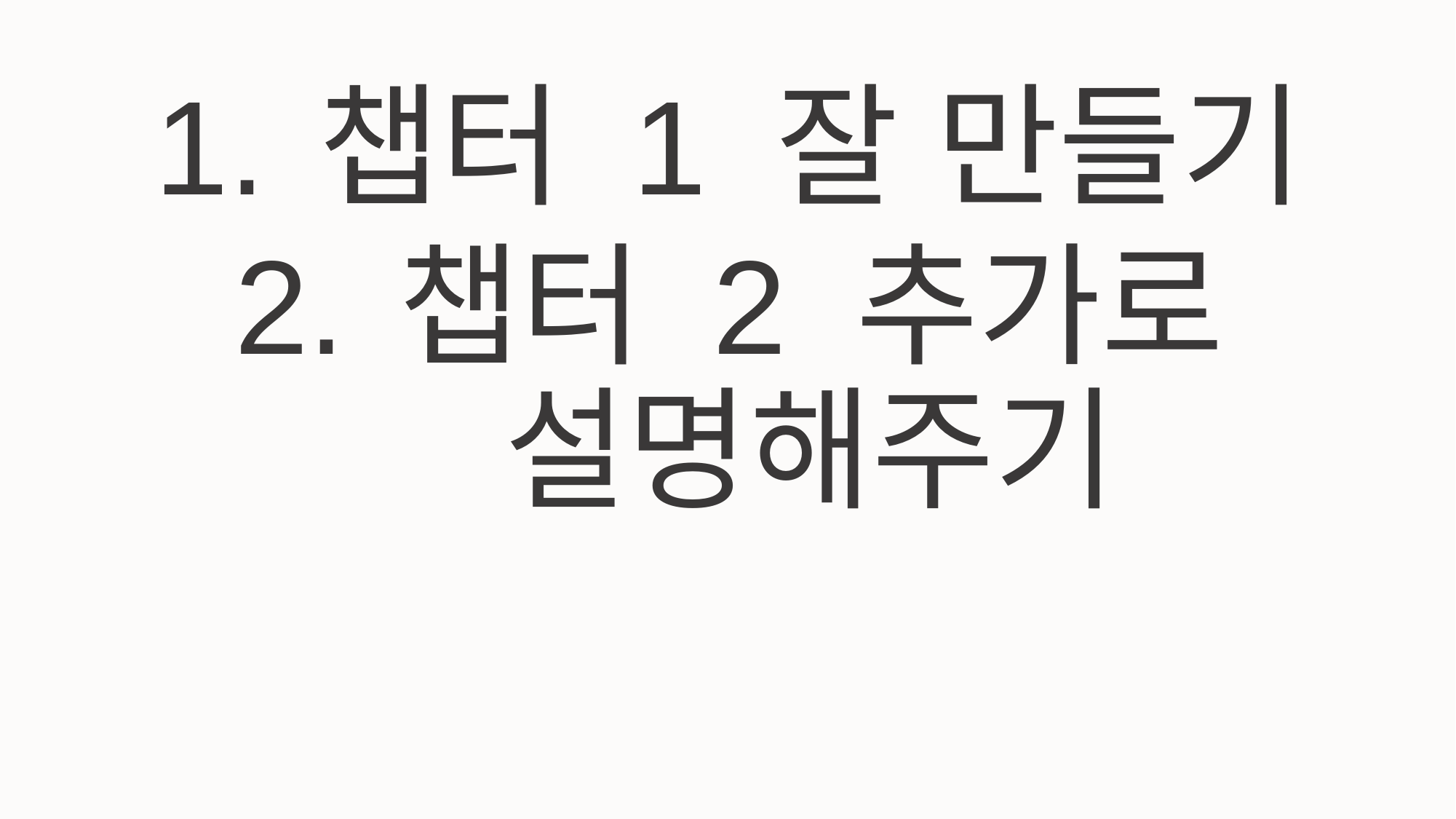

챕터 1 잘 만들기
챕터 2 추가로 설명해주기